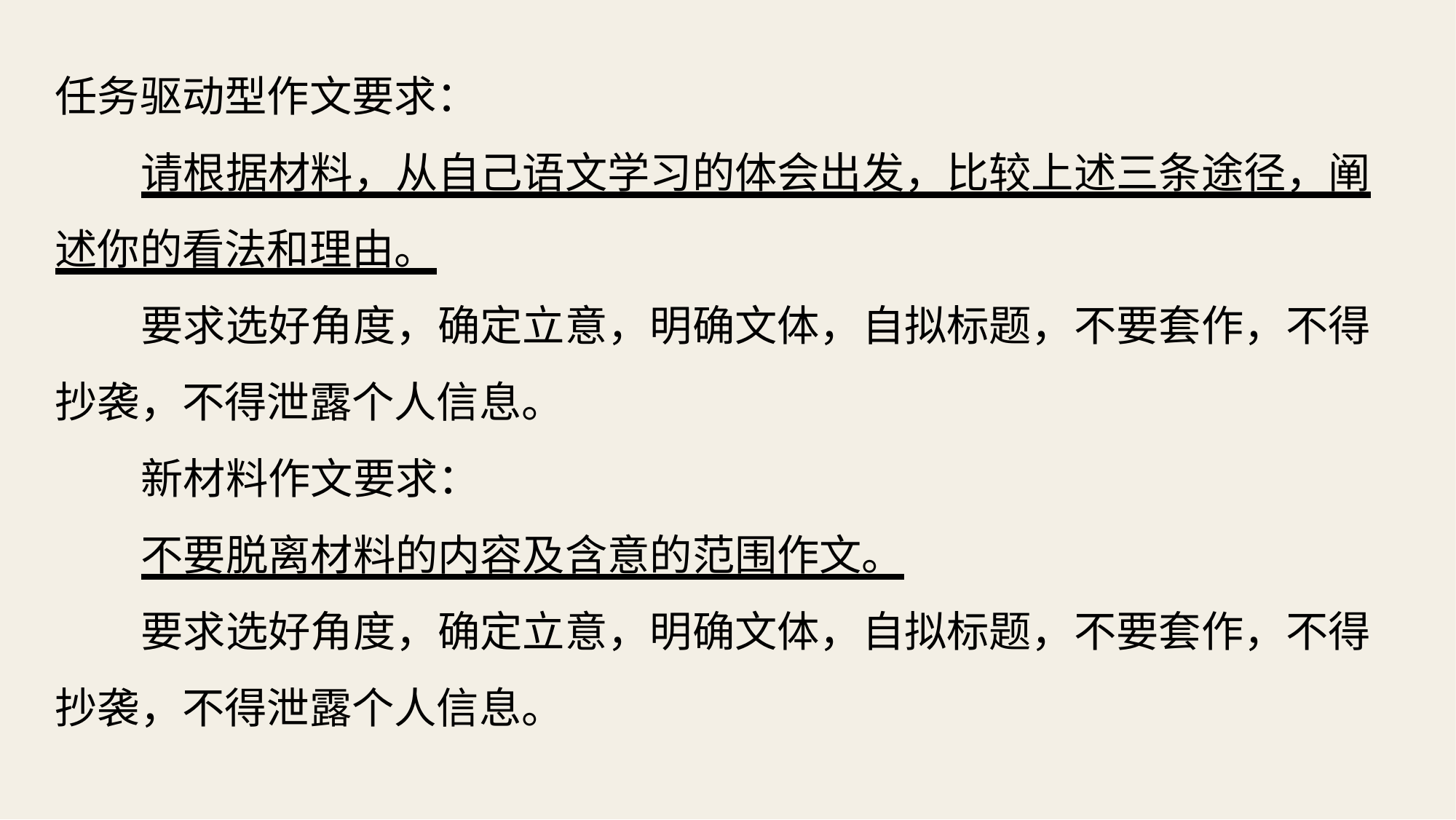

任务驱动型作文要求：
请根据材料，从自己语文学习的体会出发，比较上述三条途径，阐述你的看法和理由。
要求选好角度，确定立意，明确文体，自拟标题，不要套作，不得抄袭，不得泄露个人信息。
新材料作文要求：
不要脱离材料的内容及含意的范围作文。
要求选好角度，确定立意，明确文体，自拟标题，不要套作，不得抄袭，不得泄露个人信息。